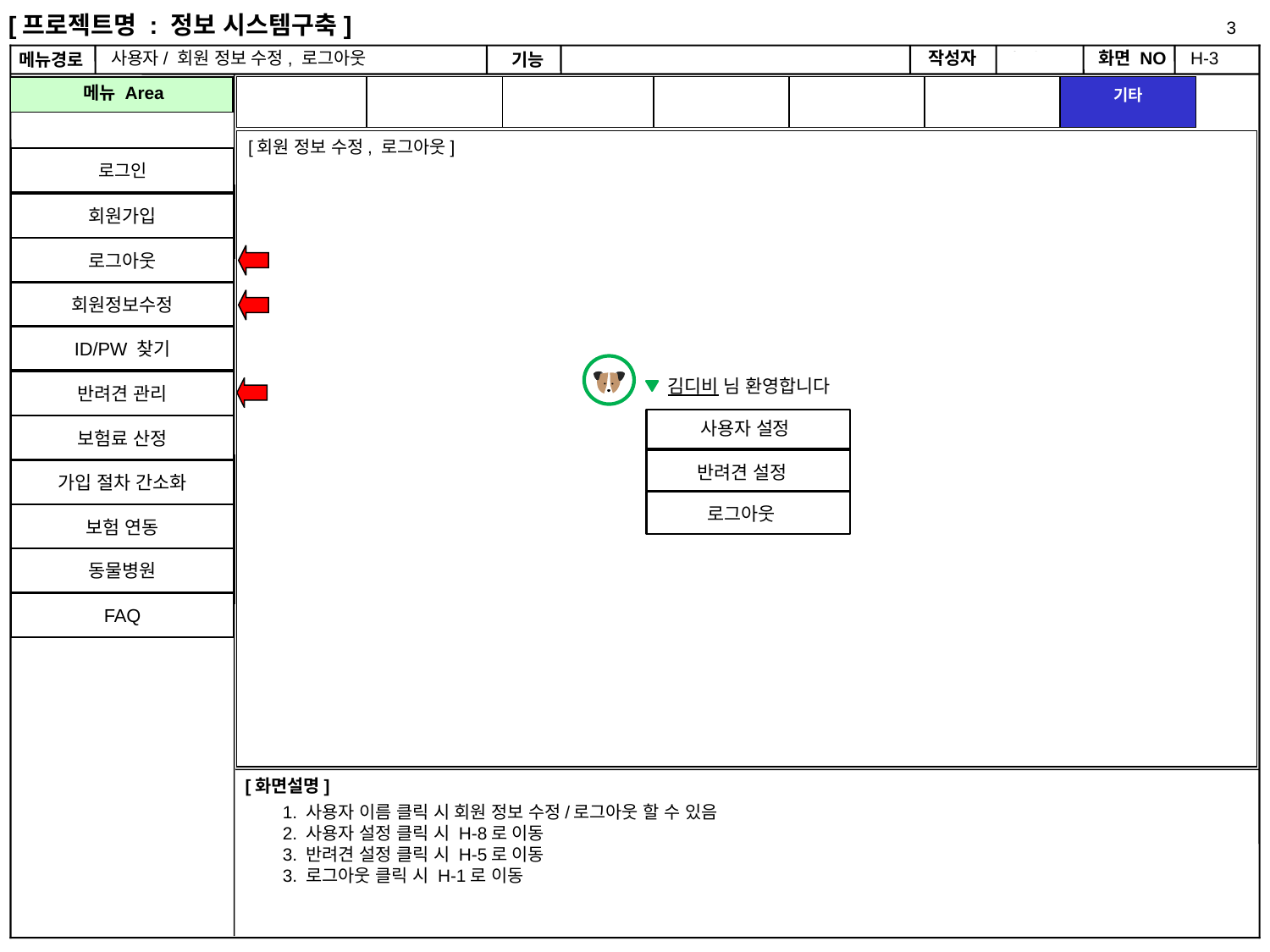

3
사용자/ 회원 정보 수정, 로그아웃
H-3

[회원 정보 수정, 로그아웃]
로그인
회원가입
로그아웃

회원정보수정

ID/PW 찾기

김디비 님 환영합니다

반려견 관리

사용자 설정
보험료 산정
반려견 설정
가입 절차 간소화

로그아웃
보험 연동
동물병원
FAQ
1. 사용자 이름 클릭 시 회원 정보 수정/로그아웃 할 수 있음
2. 사용자 설정 클릭 시 H-8로 이동
3. 반려견 설정 클릭 시 H-5로 이동
3. 로그아웃 클릭 시 H-1로 이동